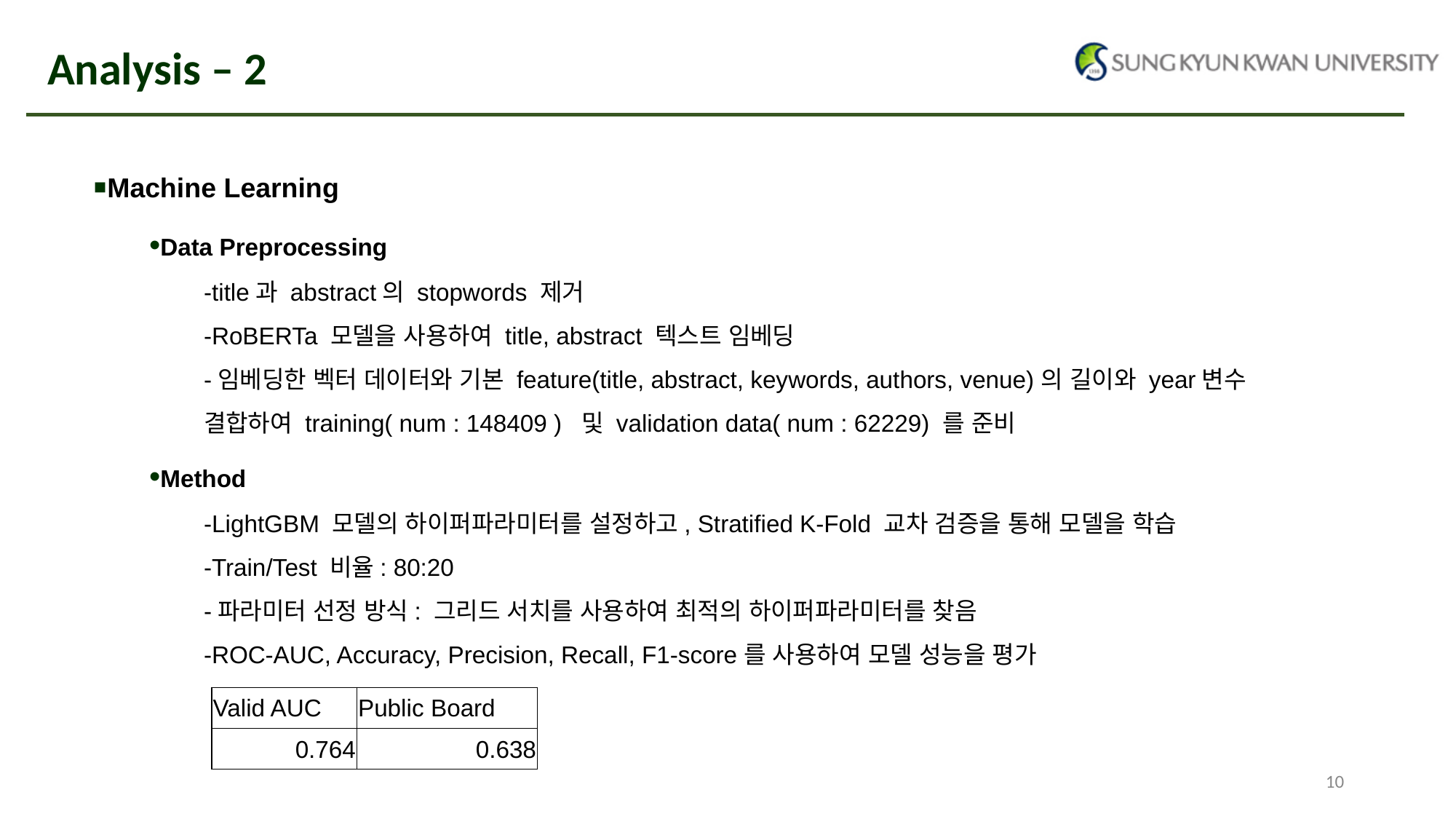

# Analysis – 2

▪Machine Learning
•Data Preprocessing
-title과 abstract의 stopwords 제거
-RoBERTa 모델을 사용하여 title, abstract 텍스트 임베딩
-임베딩한 벡터 데이터와 기본 feature(title, abstract, keywords, authors, venue)의 길이와 year변수 결합하여 training( num : 148409 )  및 validation data( num : 62229) 를 준비
•Method
-LightGBM 모델의 하이퍼파라미터를 설정하고, Stratified K-Fold 교차 검증을 통해 모델을 학습
-Train/Test 비율: 80:20
-파라미터 선정 방식: 그리드 서치를 사용하여 최적의 하이퍼파라미터를 찾음
-ROC-AUC, Accuracy, Precision, Recall, F1-score를 사용하여 모델 성능을 평가
| Valid AUC | Public Board |
| --- | --- |
| 0.764 | 0.638 |
10